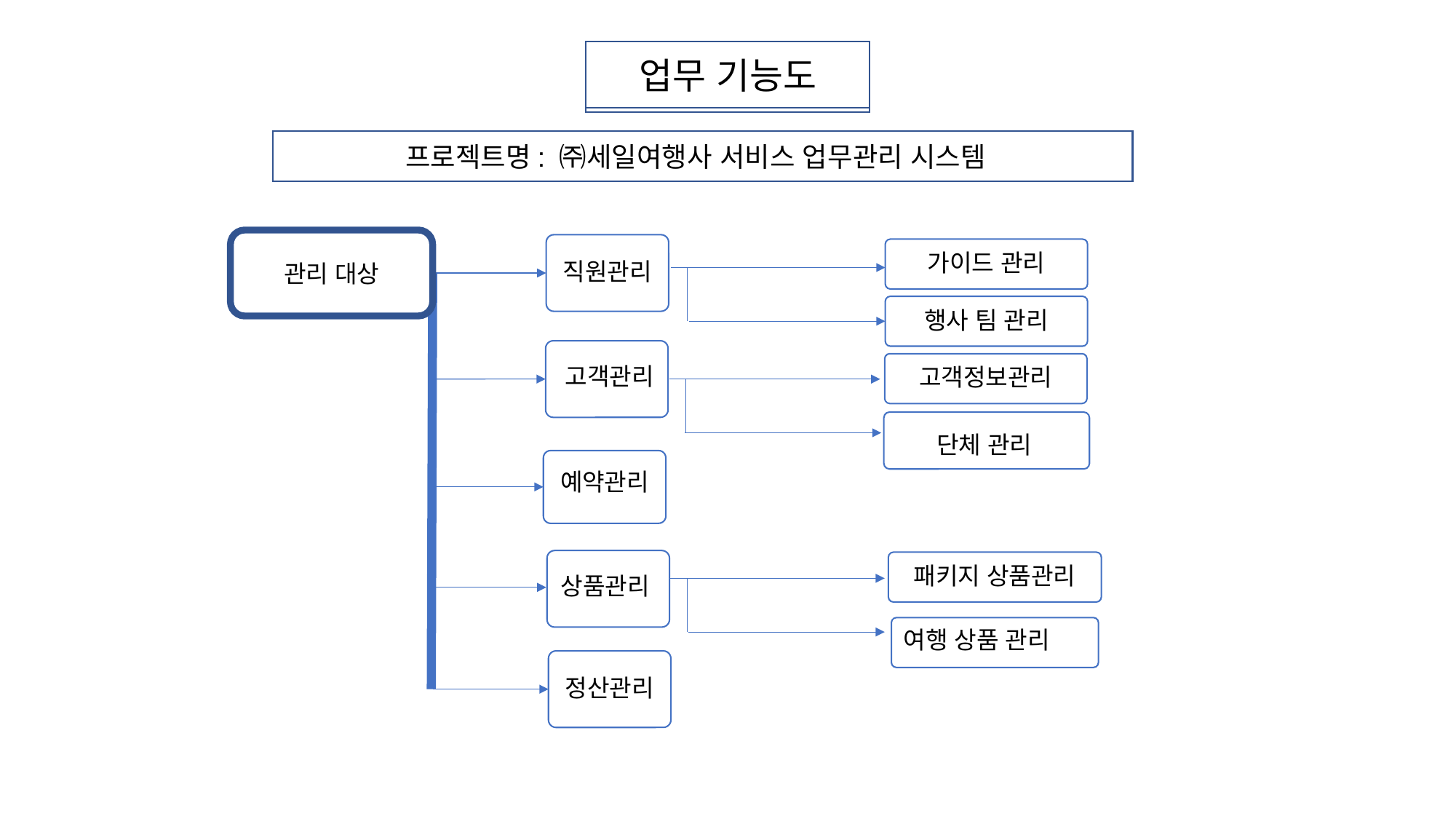

업무 기능도
업무 기능도
프로젝트명: ㈜세일여행사 서비스 업무관리 시스템:
관리 대상

직원관리

가이드 관리

행사 팀 관리

고객관리

고객정보관리

단체 관리
예약관리

상품관리

패키지 상품관리
여행 상품 관리

정산관리